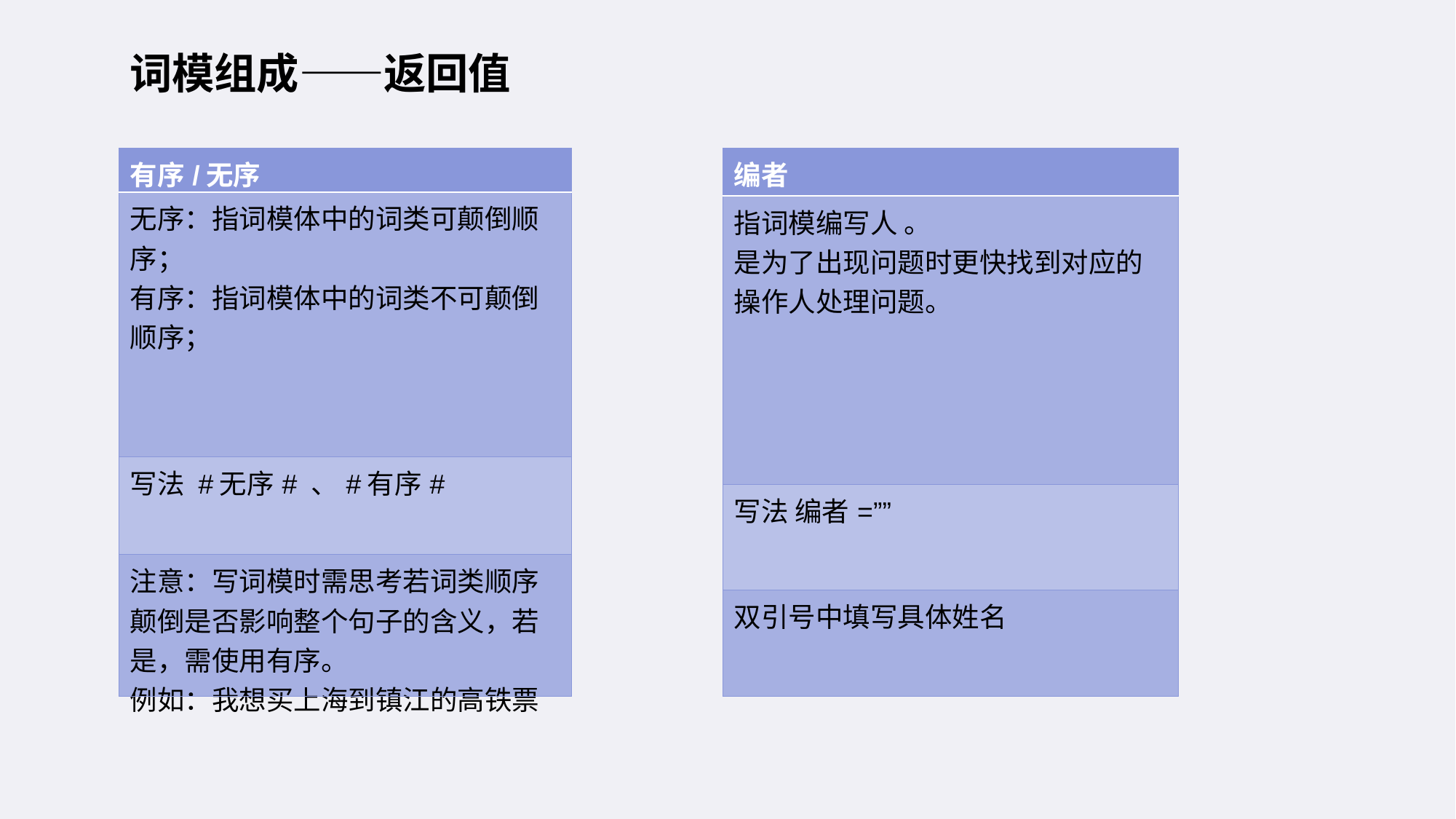

词模组成——返回值
| 有序/无序 |
| --- |
| 无序：指词模体中的词类可颠倒顺序； 有序：指词模体中的词类不可颠倒顺序； |
| 写法 #无序# 、#有序# |
| 注意：写词模时需思考若词类顺序颠倒是否影响整个句子的含义，若是，需使用有序。 例如：我想买上海到镇江的高铁票 |
| 编者 |
| --- |
| 指词模编写人 。 是为了出现问题时更快找到对应的操作人处理问题。 |
| 写法 编者=”” |
| 双引号中填写具体姓名 |